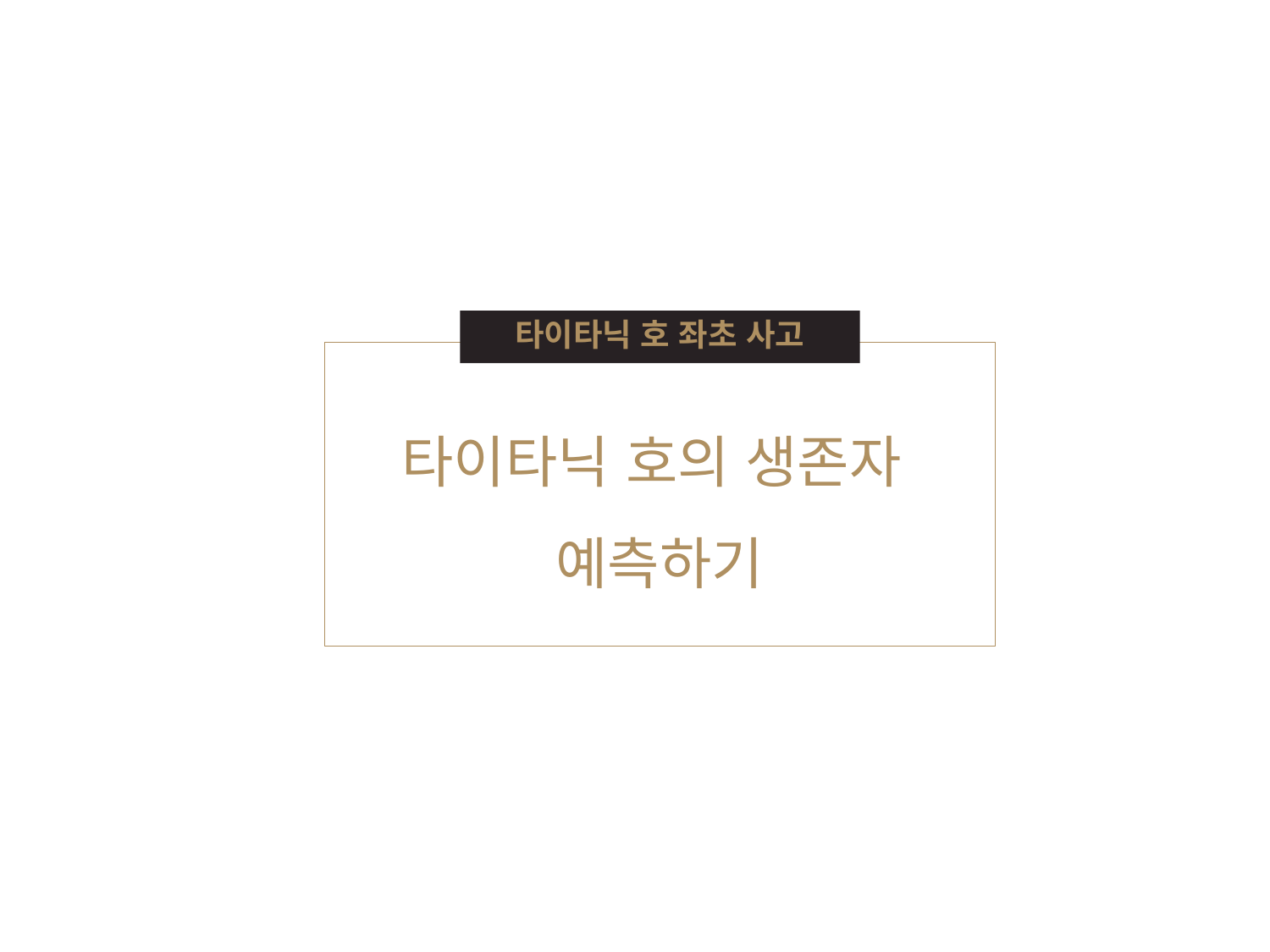

타이타닉 호 좌초 사고

타이타닉 호의 생존자
예측하기